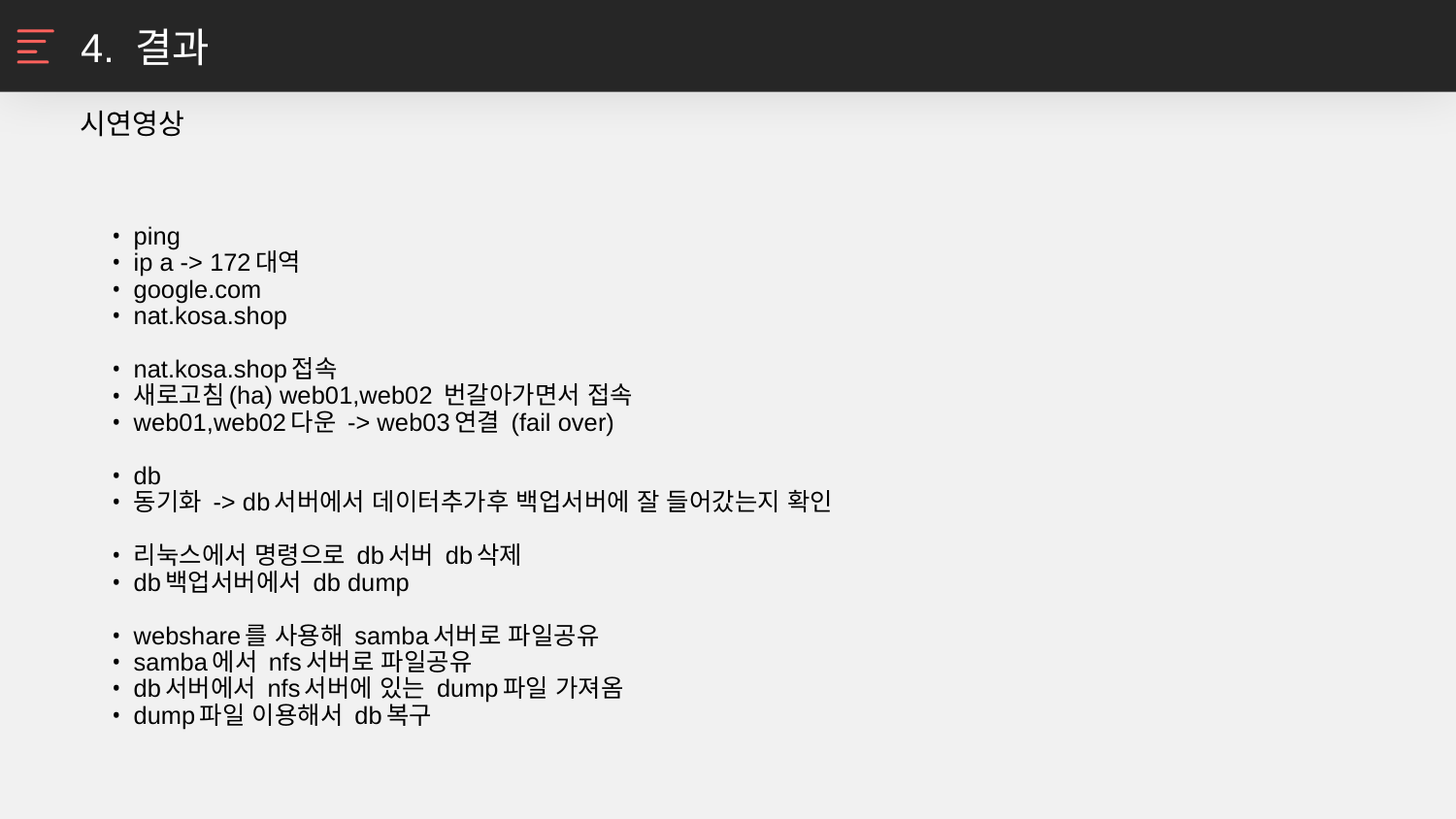

4. 결과

시연영상
ping
ip a -> 172대역
google.com
nat.kosa.shop

nat.kosa.shop접속
새로고침(ha) web01,web02 번갈아가면서 접속
web01,web02다운 -> web03연결 (fail over)

db
동기화 -> db서버에서 데이터추가후 백업서버에 잘 들어갔는지 확인

리눅스에서 명령으로 db서버 db삭제
db백업서버에서 db dump

webshare를 사용해 samba서버로 파일공유
samba에서 nfs서버로 파일공유
db서버에서 nfs서버에 있는 dump파일 가져옴
dump파일 이용해서 db복구